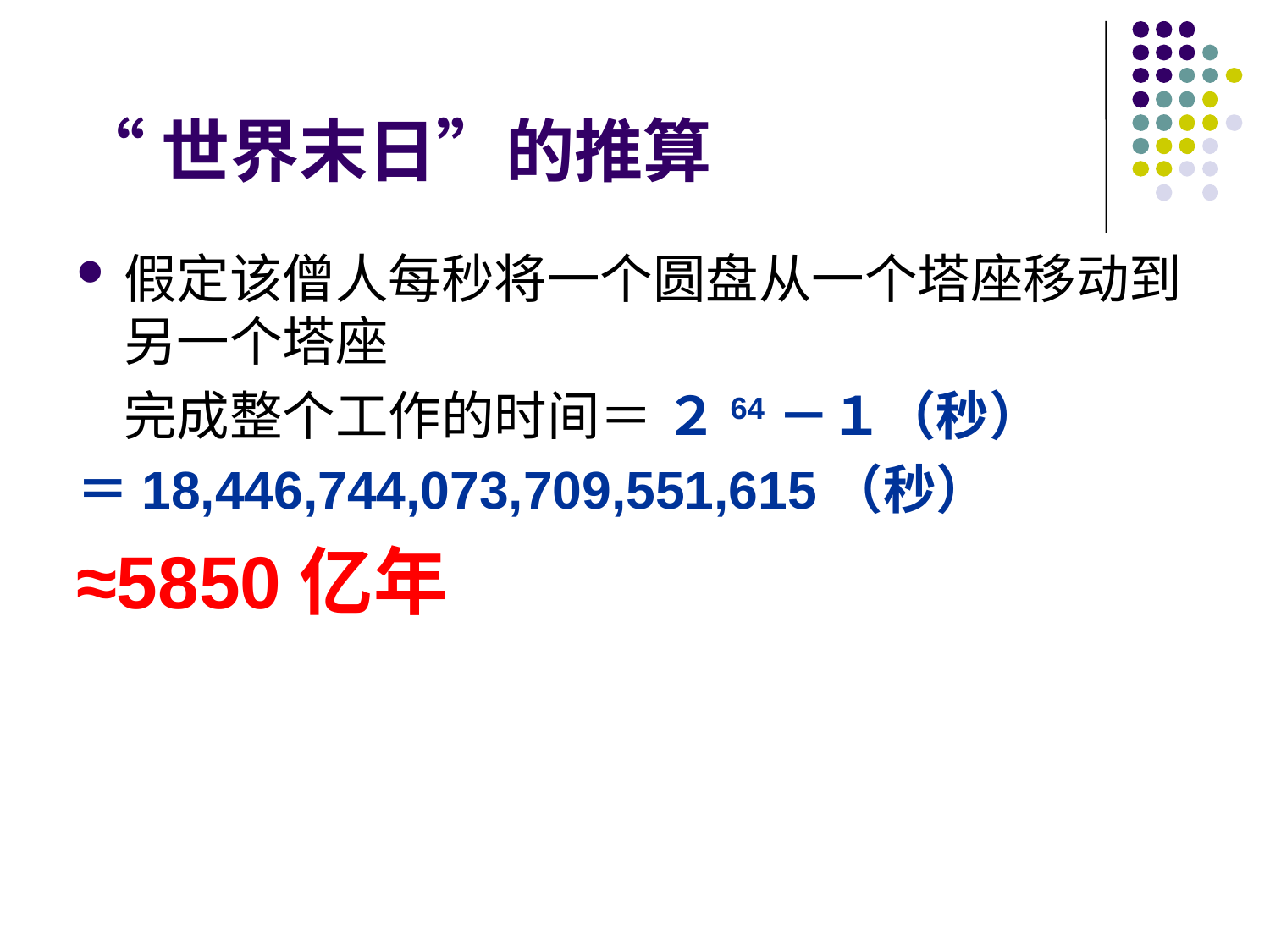

# “世界末日”的推算
假定该僧人每秒将一个圆盘从一个塔座移动到另一个塔座
	完成整个工作的时间＝ ２64－１（秒）
＝18,446,744,073,709,551,615（秒）
≈5850亿年